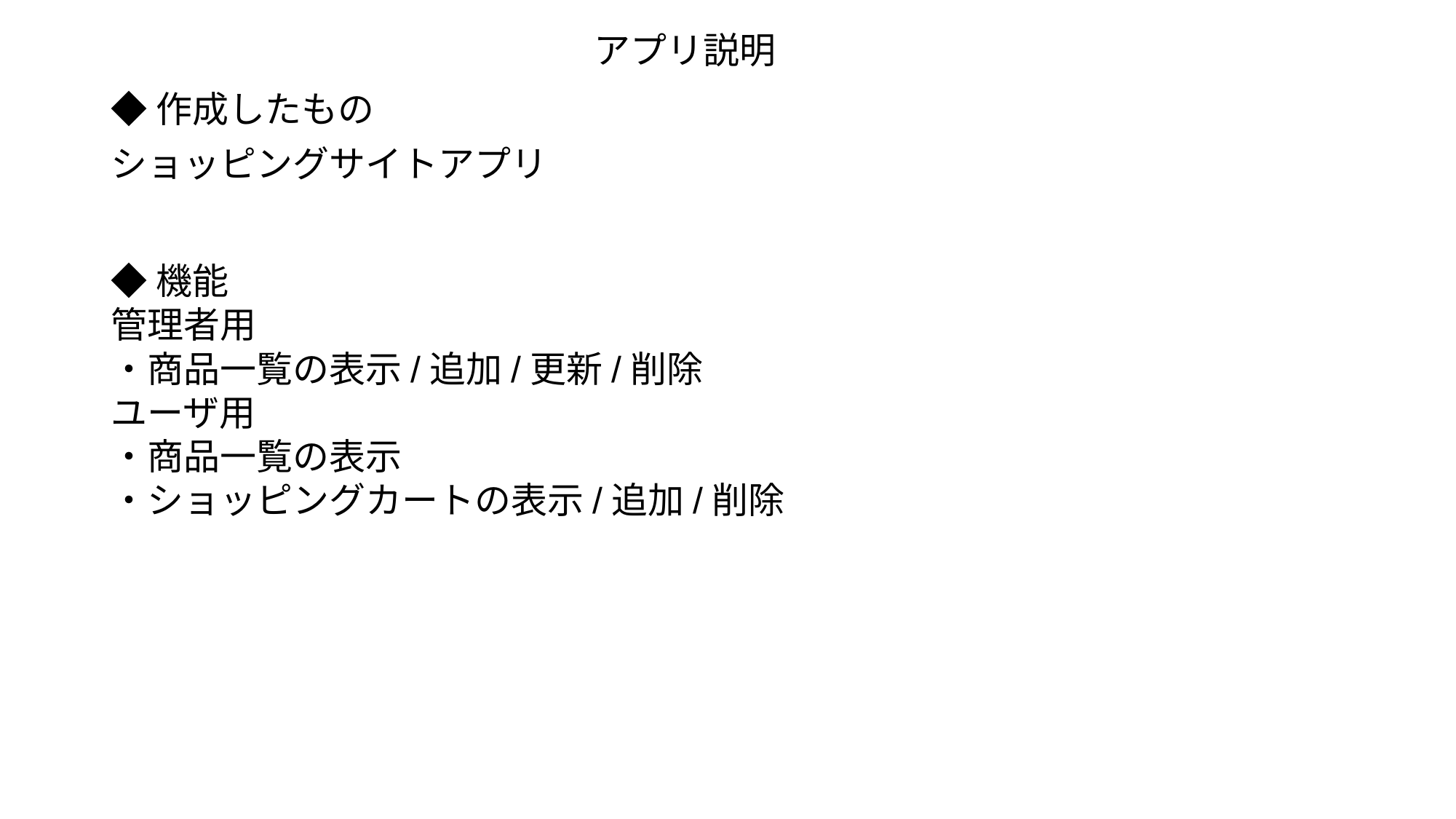

# アプリ説明
◆作成したもの
ショッピングサイトアプリ
◆機能
管理者用
・商品一覧の表示/追加/更新/削除
ユーザ用
・商品一覧の表示
・ショッピングカートの表示/追加/削除